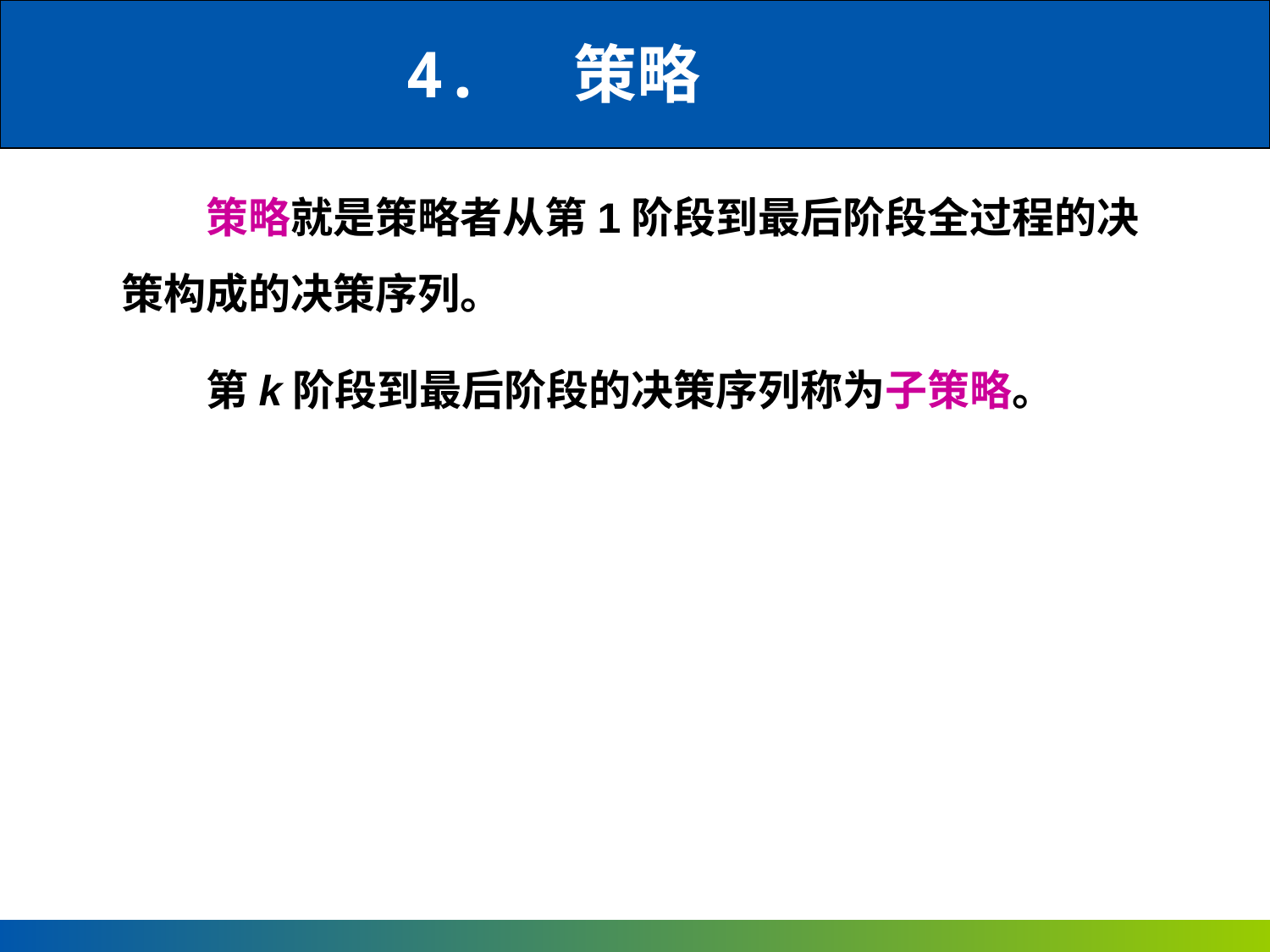

4.  策略
　　策略就是策略者从第1阶段到最后阶段全过程的决策构成的决策序列。
　　第k阶段到最后阶段的决策序列称为子策略。